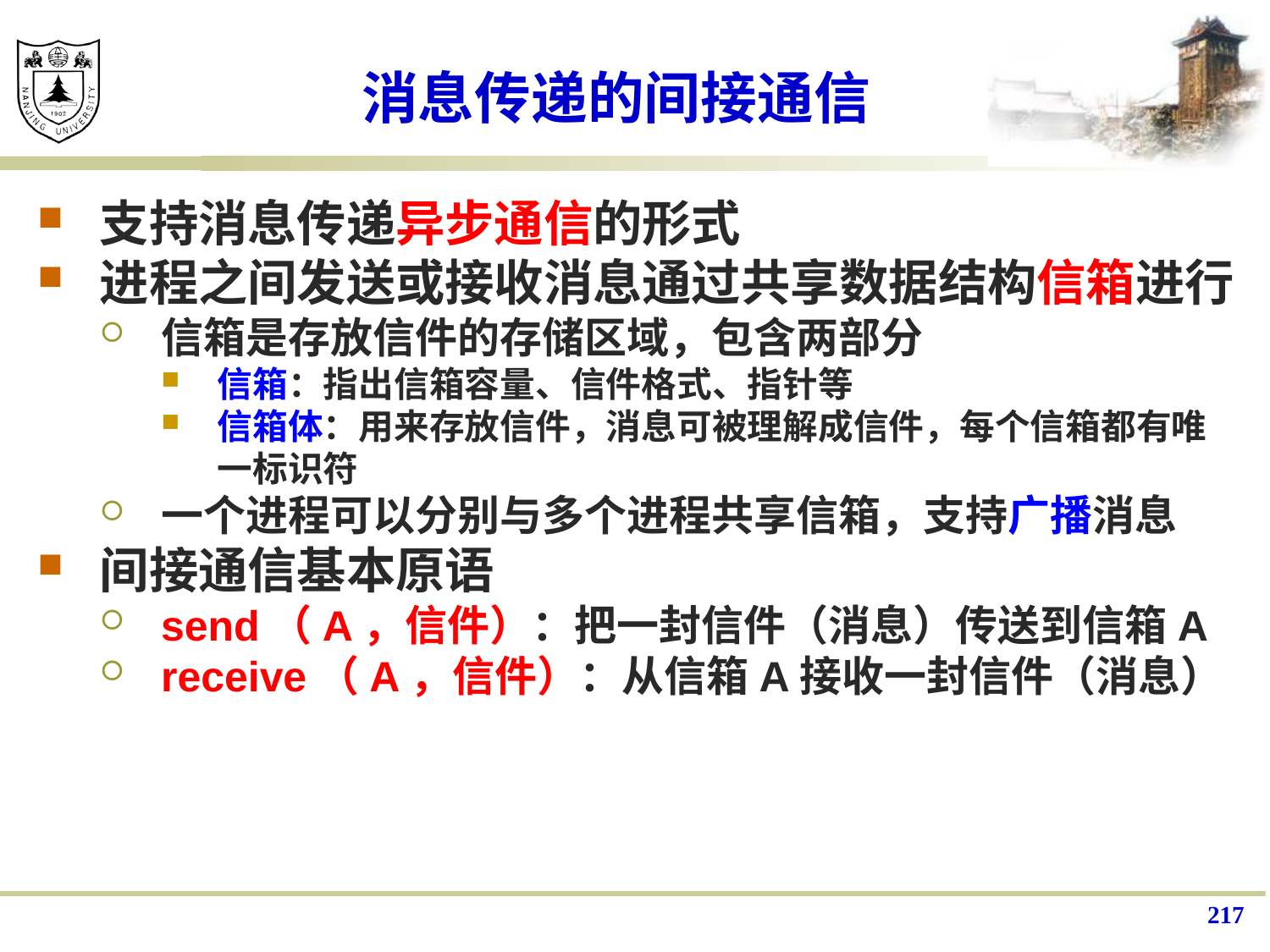

# 消息传递的间接通信
支持消息传递异步通信的形式
进程之间发送或接收消息通过共享数据结构信箱进行
信箱是存放信件的存储区域，包含两部分
信箱：指出信箱容量、信件格式、指针等
信箱体：用来存放信件，消息可被理解成信件，每个信箱都有唯一标识符
一个进程可以分别与多个进程共享信箱，支持广播消息
间接通信基本原语
send（A，信件）：把一封信件（消息）传送到信箱A
receive（A，信件）：从信箱A接收一封信件（消息）
217